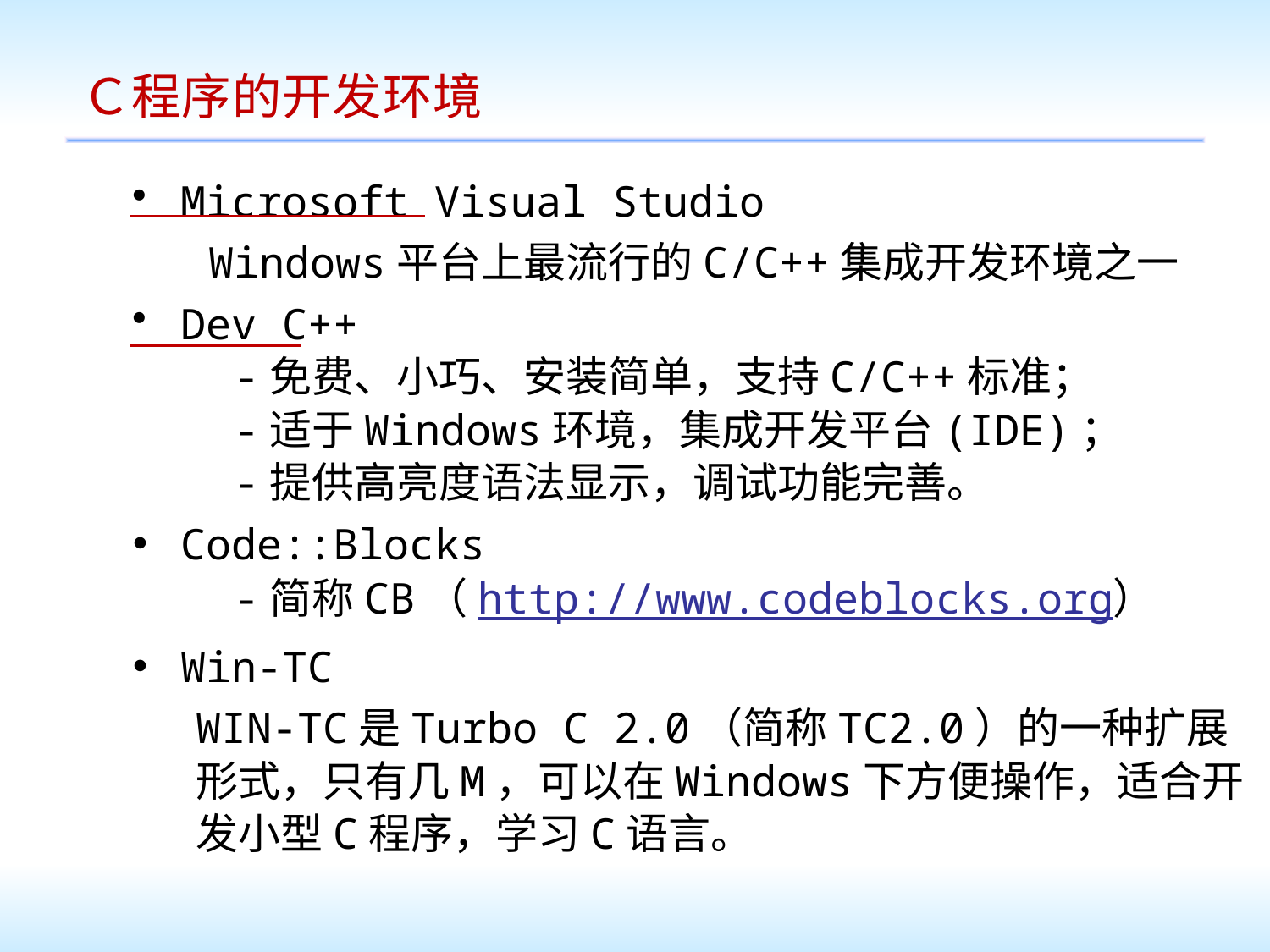

# Ｃ程序的开发环境
Microsoft Visual Studio
   Windows平台上最流行的C/C++集成开发环境之一
Dev C++
    -免费、小巧、安装简单，支持C/C++标准；
    -适于Windows环境，集成开发平台(IDE)；
    -提供高亮度语法显示，调试功能完善。
Code::Blocks
    -简称CB（http://www.codeblocks.org）
Win-TC
WIN-TC是Turbo C 2.0（简称TC2.0）的一种扩展形式，只有几M，可以在Windows下方便操作，适合开发小型C程序，学习C语言。